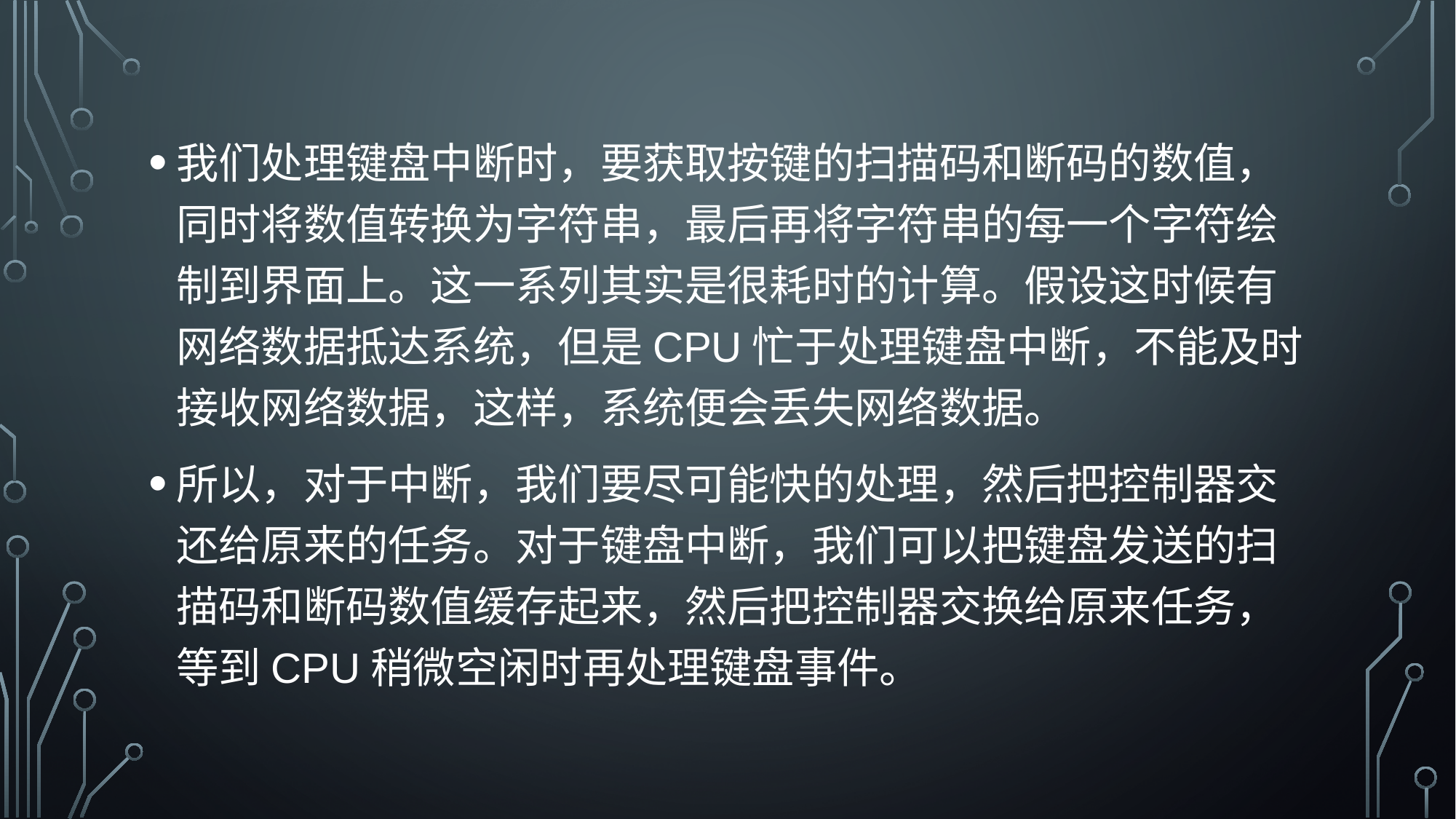

我们处理键盘中断时，要获取按键的扫描码和断码的数值，同时将数值转换为字符串，最后再将字符串的每一个字符绘制到界面上。这一系列其实是很耗时的计算。假设这时候有网络数据抵达系统，但是CPU忙于处理键盘中断，不能及时接收网络数据，这样，系统便会丢失网络数据。
所以，对于中断，我们要尽可能快的处理，然后把控制器交还给原来的任务。对于键盘中断，我们可以把键盘发送的扫描码和断码数值缓存起来，然后把控制器交换给原来任务，等到CPU稍微空闲时再处理键盘事件。